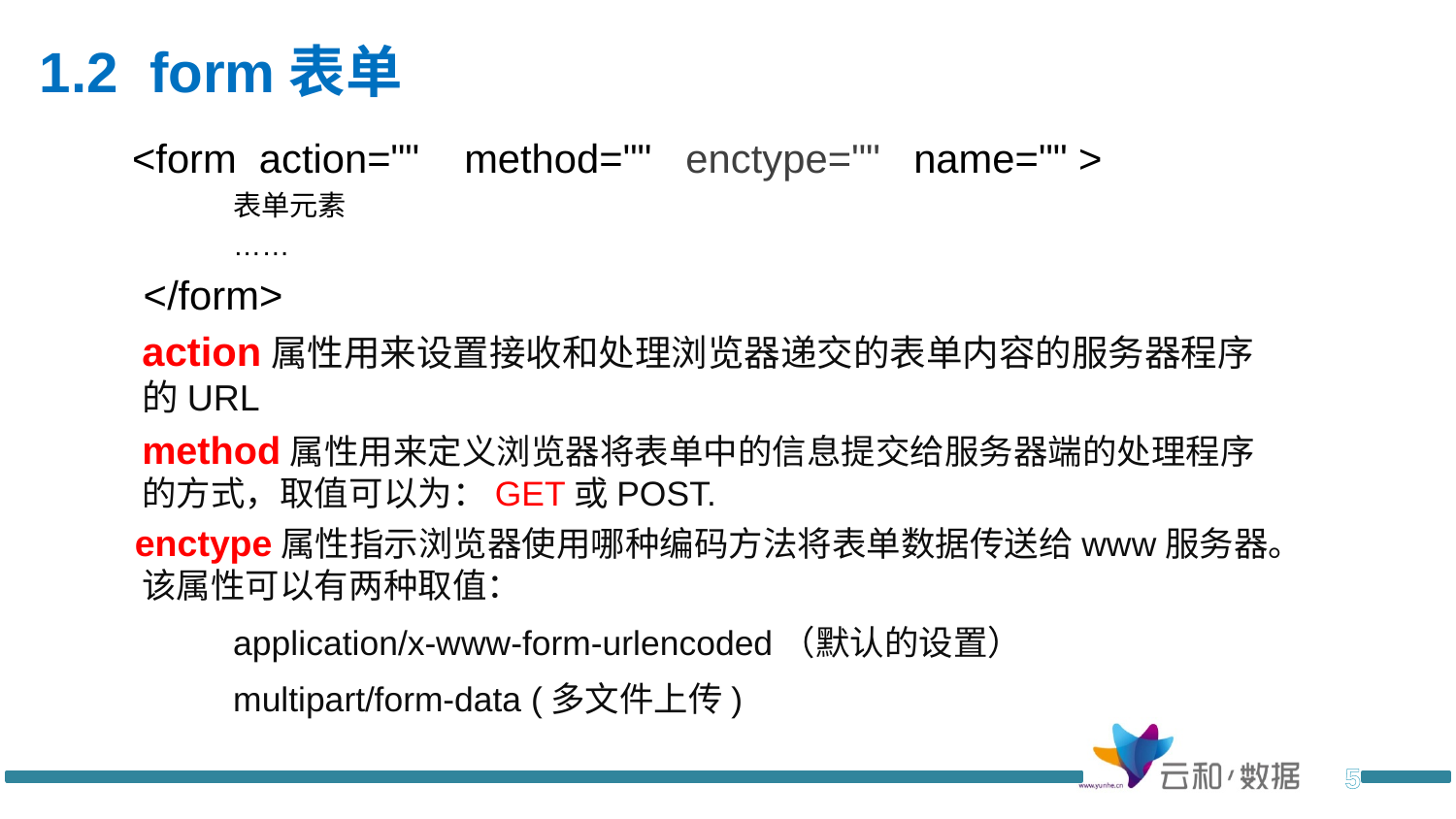

# 1.2  form表单
    <form  action=""    method=""   enctype=""   name="" >
表单元素
……
     </form>
	action属性用来设置接收和处理浏览器递交的表单内容的服务器程序的URL
	method属性用来定义浏览器将表单中的信息提交给服务器端的处理程序的方式，取值可以为：GET或POST.
     enctype属性指示浏览器使用哪种编码方法将表单数据传送给www服务器。该属性可以有两种取值：
application/x-www-form-urlencoded（默认的设置）
multipart/form-data (多文件上传)

5